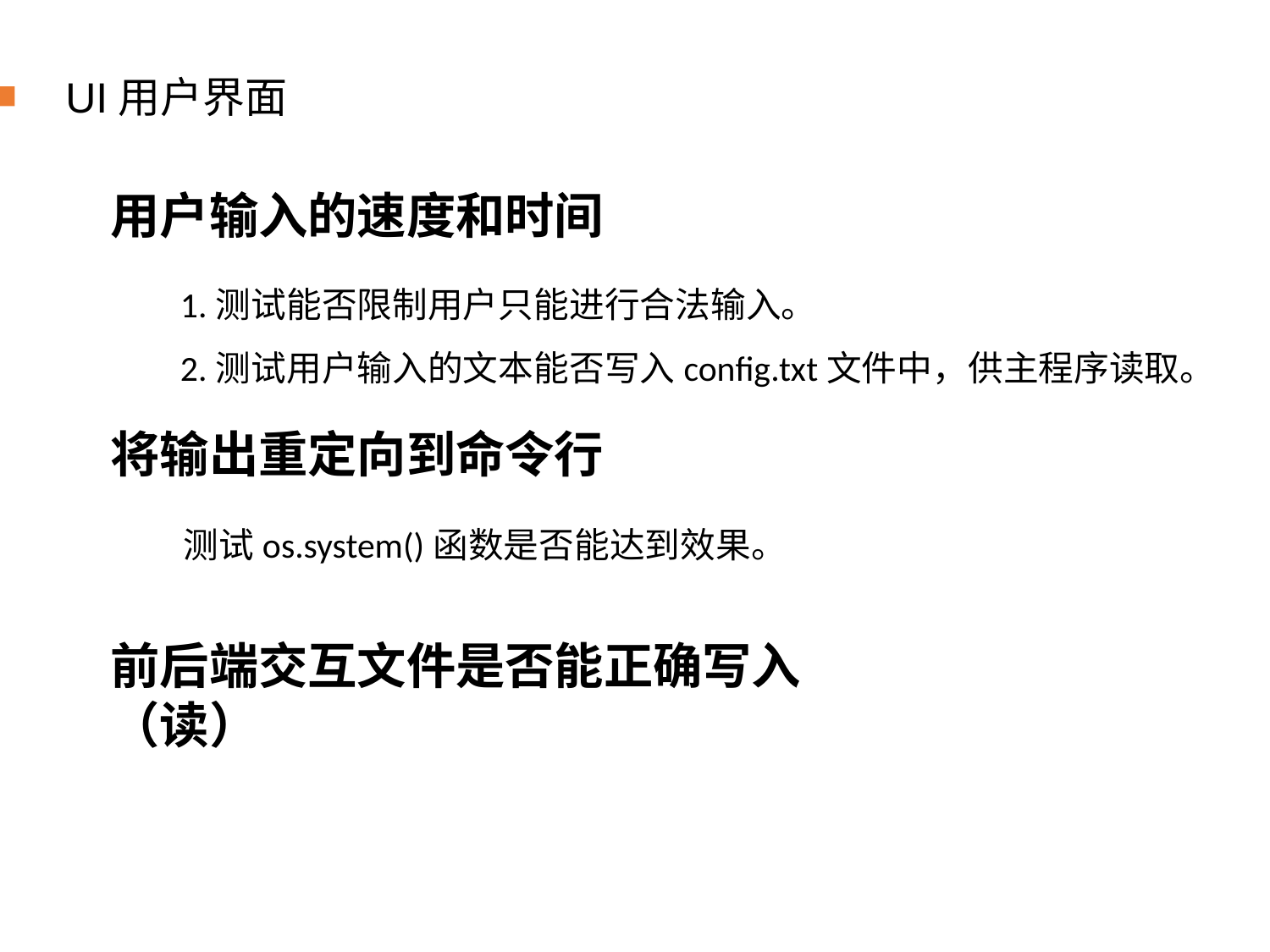

UI用户界面

用户输入的速度和时间
1.测试能否限制用户只能进行合法输入。
2.测试用户输入的文本能否写入config.txt文件中，供主程序读取。
将输出重定向到命令行
测试os.system()函数是否能达到效果。
前后端交互文件是否能正确写入（读）